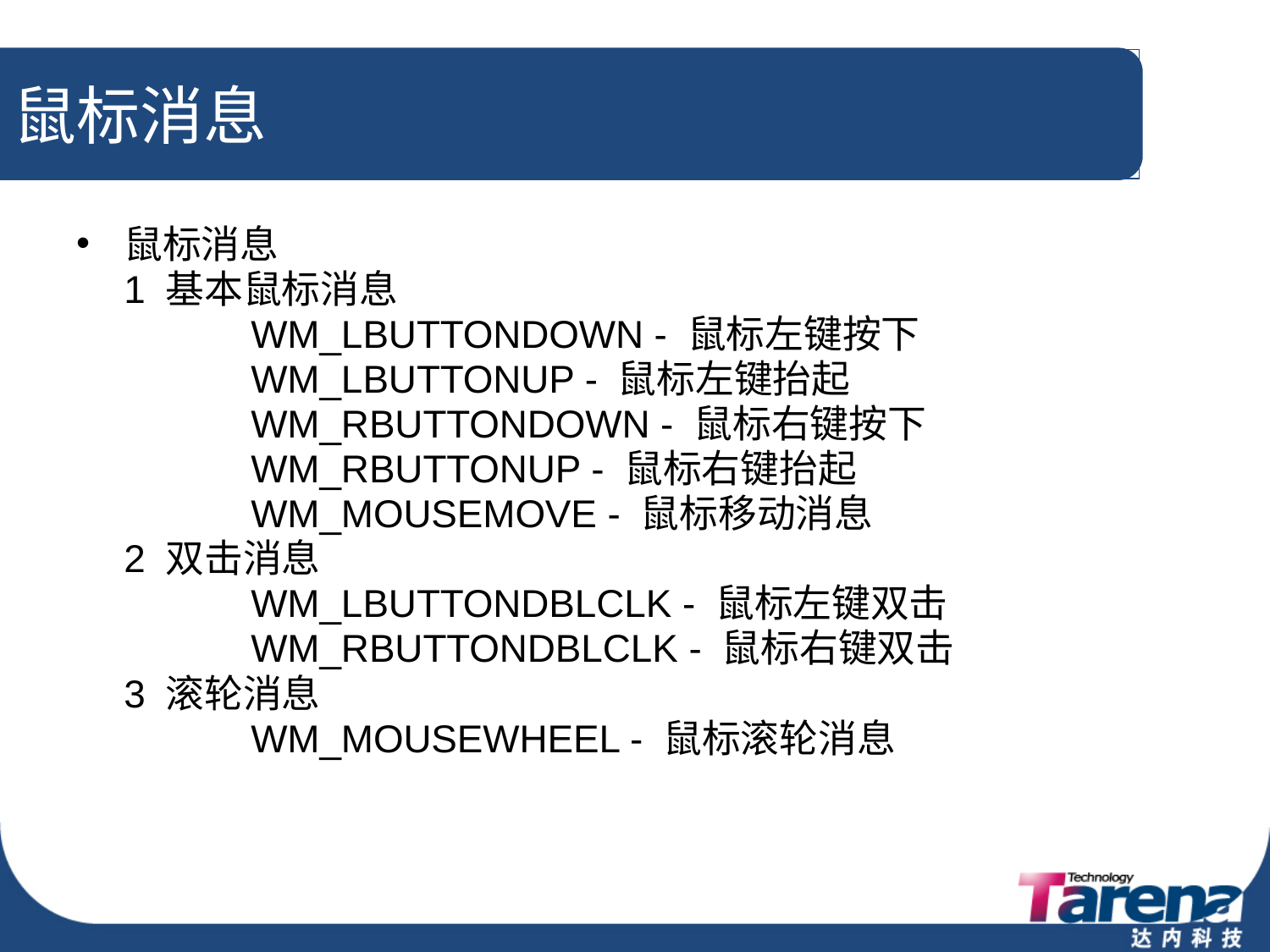

# 鼠标消息
鼠标消息
	1 基本鼠标消息
		WM_LBUTTONDOWN - 鼠标左键按下
		WM_LBUTTONUP - 鼠标左键抬起
		WM_RBUTTONDOWN - 鼠标右键按下
		WM_RBUTTONUP - 鼠标右键抬起
		WM_MOUSEMOVE - 鼠标移动消息
	2 双击消息
		WM_LBUTTONDBLCLK - 鼠标左键双击
		WM_RBUTTONDBLCLK - 鼠标右键双击
	3 滚轮消息
		WM_MOUSEWHEEL - 鼠标滚轮消息